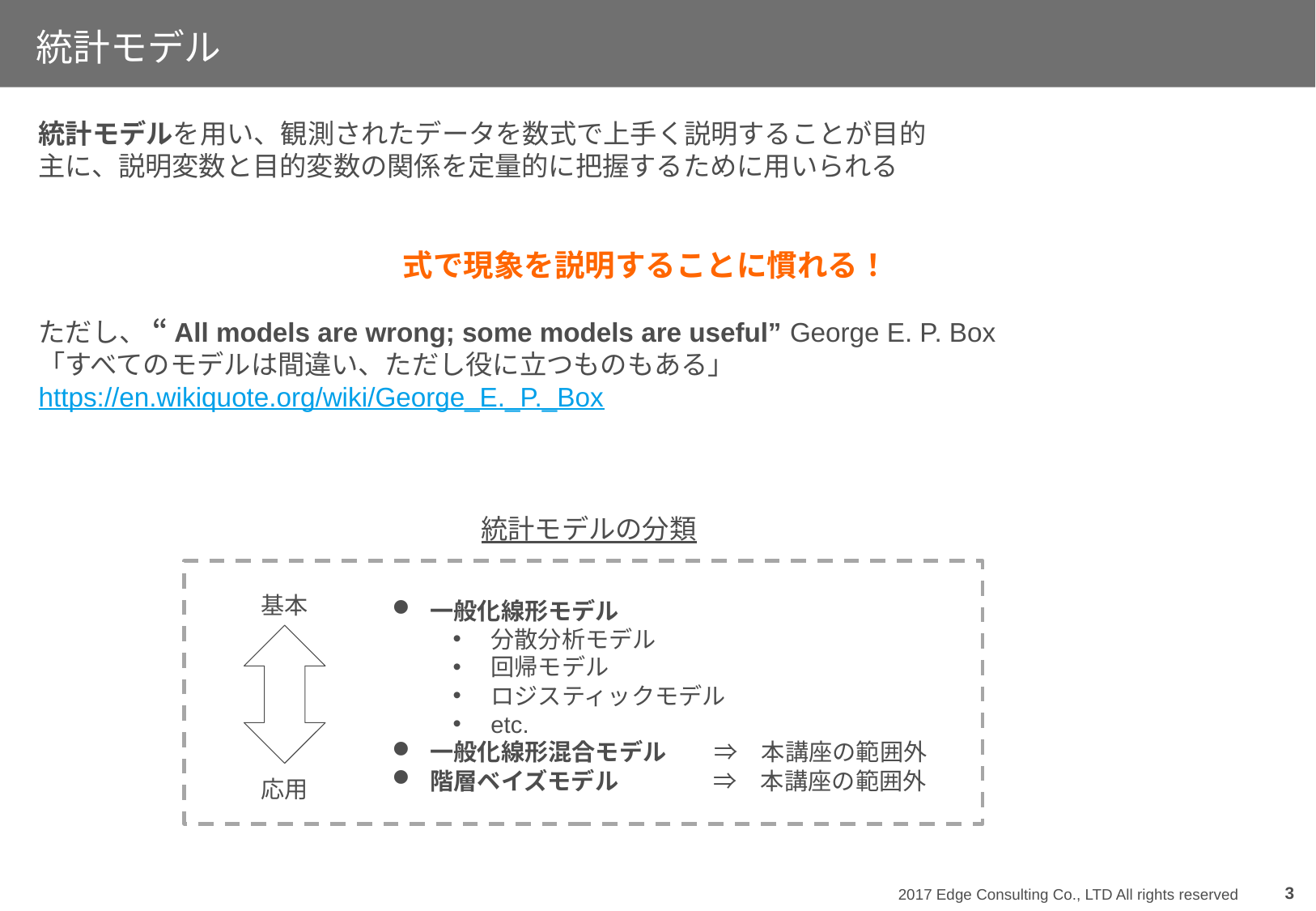

# 統計モデル
統計モデルを用い、観測されたデータを数式で上手く説明することが目的
主に、説明変数と目的変数の関係を定量的に把握するために用いられる

			式で現象を説明することに慣れる！

ただし、 “All models are wrong; some models are useful” George E. P. Box
「すべてのモデルは間違い、ただし役に立つものもある」
https://en.wikiquote.org/wiki/George_E._P._Box

統計モデルの分類

基本

応用
一般化線形モデル
分散分析モデル
回帰モデル
ロジスティックモデル
etc.
一般化線形混合モデル　　⇒　本講座の範囲外
階層ベイズモデル　　　　⇒　本講座の範囲外

3